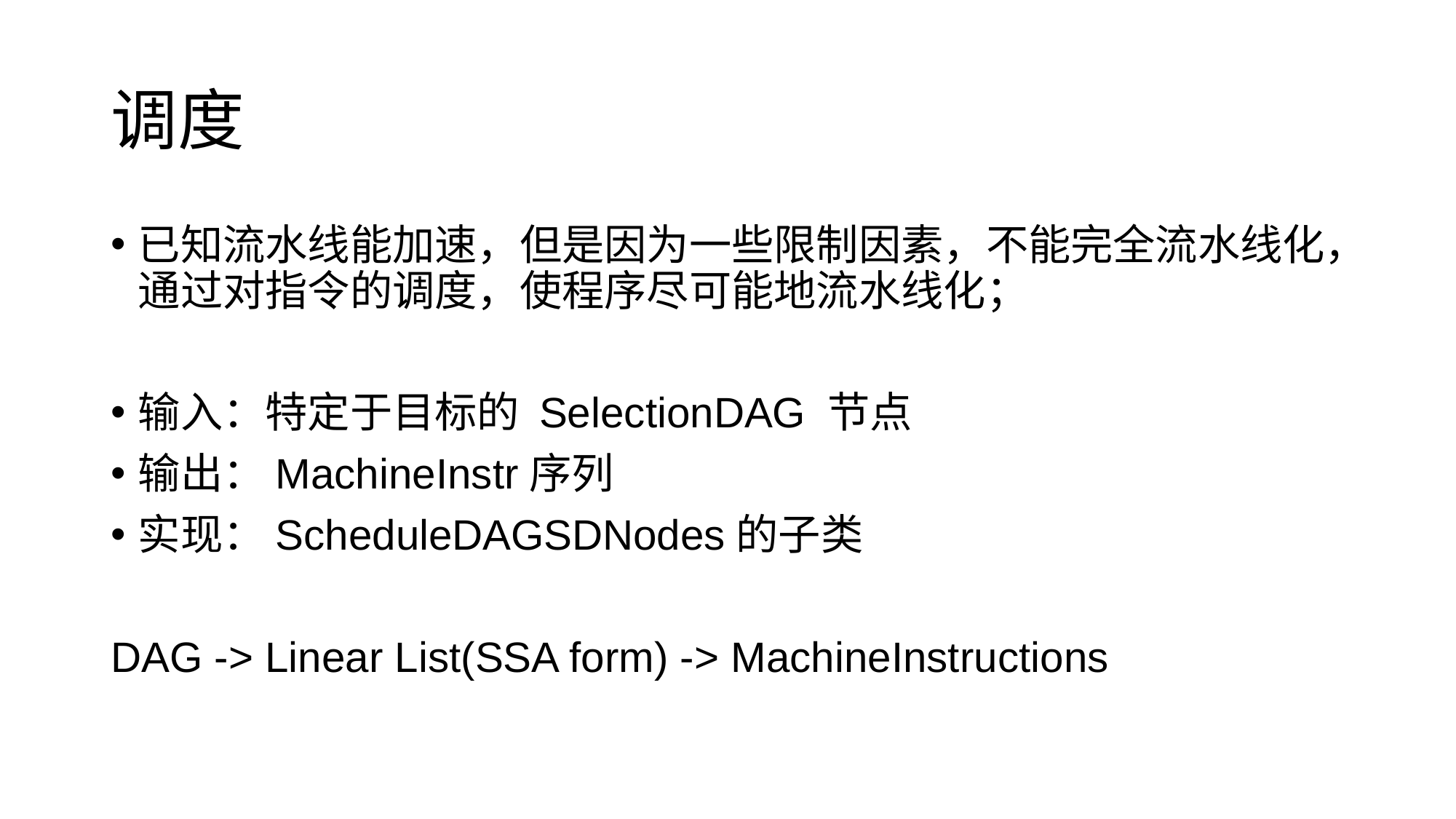

# 调度
已知流水线能加速，但是因为一些限制因素，不能完全流水线化，通过对指令的调度，使程序尽可能地流水线化；

输入：特定于目标的 SelectionDAG 节点
输出：MachineInstr序列
实现：ScheduleDAGSDNodes的子类

DAG -> Linear List(SSA form) -> MachineInstructions